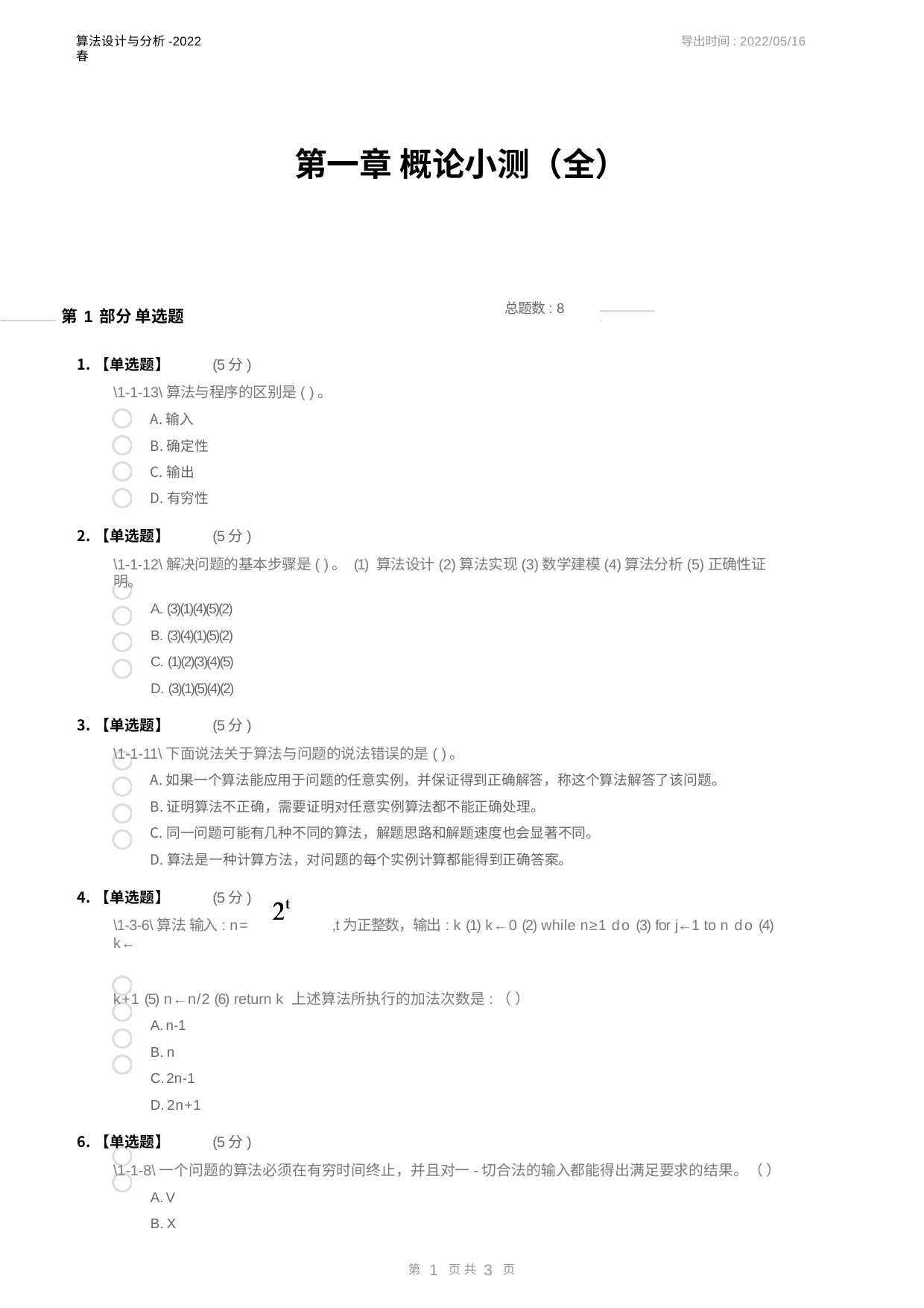

算法设计与分析-2022春
导出时间: 2022/05/16
第一章 概论小测（全）
........................................................................................................................ 第1部分 单选题
总题数: 8
........................................................................................................................
.
.
【单选题】	(5分)
\1-1-13\算法与程序的区别是( )。
输入
确定性
输出
有穷性

【单选题】	(5分)
\1-1-12\解决问题的基本步骤是( )。 (1) 算法设计(2)算法实现(3)数学建模(4)算法分析(5)正确性证明。
A. (3)(1)(4)(5)(2)
B. (3)(4)(1)(5)(2)
C. (1)(2)(3)(4)(5)
D. (3)(1)(5)(4)(2)

【单选题】	(5分)
\1-1-11\下面说法关于算法与问题的说法错误的是( )。
如果一个算法能应用于问题的任意实例，并保证得到正确解答，称这个算法解答了该问题。
证明算法不正确，需要证明对任意实例算法都不能正确处理。
同一问题可能有几种不同的算法，解题思路和解题速度也会显著不同。
算法是一种计算方法，对问题的每个实例计算都能得到正确答案。

【单选题】	(5分)
\1-3-6\算法 输入: n=	,t为正整数，输出: k (1) k←0 (2) while n≥1 do (3) for j←1 to n do (4) k←

k+1 (5) n←n/2 (6) return k 上述算法所执行的加法次数是:（ ）
n-1
n
2n-1
2n+1

【单选题】	(5分)
\1-1-8\一个问题的算法必须在有穷时间终止，并且对一-切合法的输入都能得出满足要求的结果。（ ）
V
X

第	页共	页
1
3